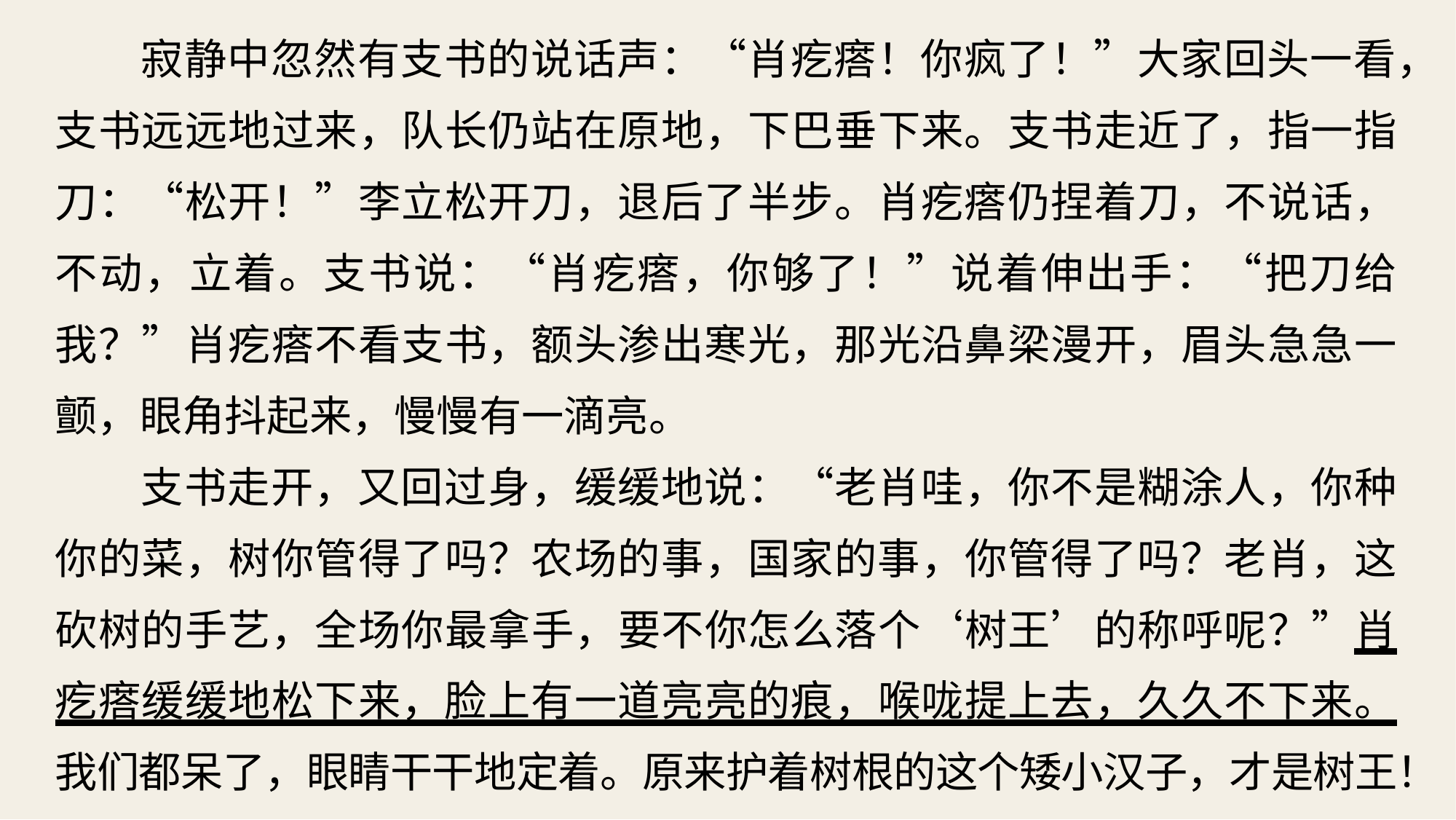

寂静中忽然有支书的说话声：“肖疙瘩！你疯了！”大家回头一看，支书远远地过来，队长仍站在原地，下巴垂下来。支书走近了，指一指刀：“松开！”李立松开刀，退后了半步。肖疙瘩仍捏着刀，不说话，不动，立着。支书说：“肖疙瘩，你够了！”说着伸出手：“把刀给我？”肖疙瘩不看支书，额头渗出寒光，那光沿鼻梁漫开，眉头急急一颤，眼角抖起来，慢慢有一滴亮。
支书走开，又回过身，缓缓地说：“老肖哇，你不是糊涂人，你种你的菜，树你管得了吗？农场的事，国家的事，你管得了吗？老肖，这砍树的手艺，全场你最拿手，要不你怎么落个‘树王’的称呼呢？”肖疙瘩缓缓地松下来，脸上有一道亮亮的痕，喉咙提上去，久久不下来。我们都呆了，眼睛干干地定着。原来护着树根的这个矮小汉子，才是树王！